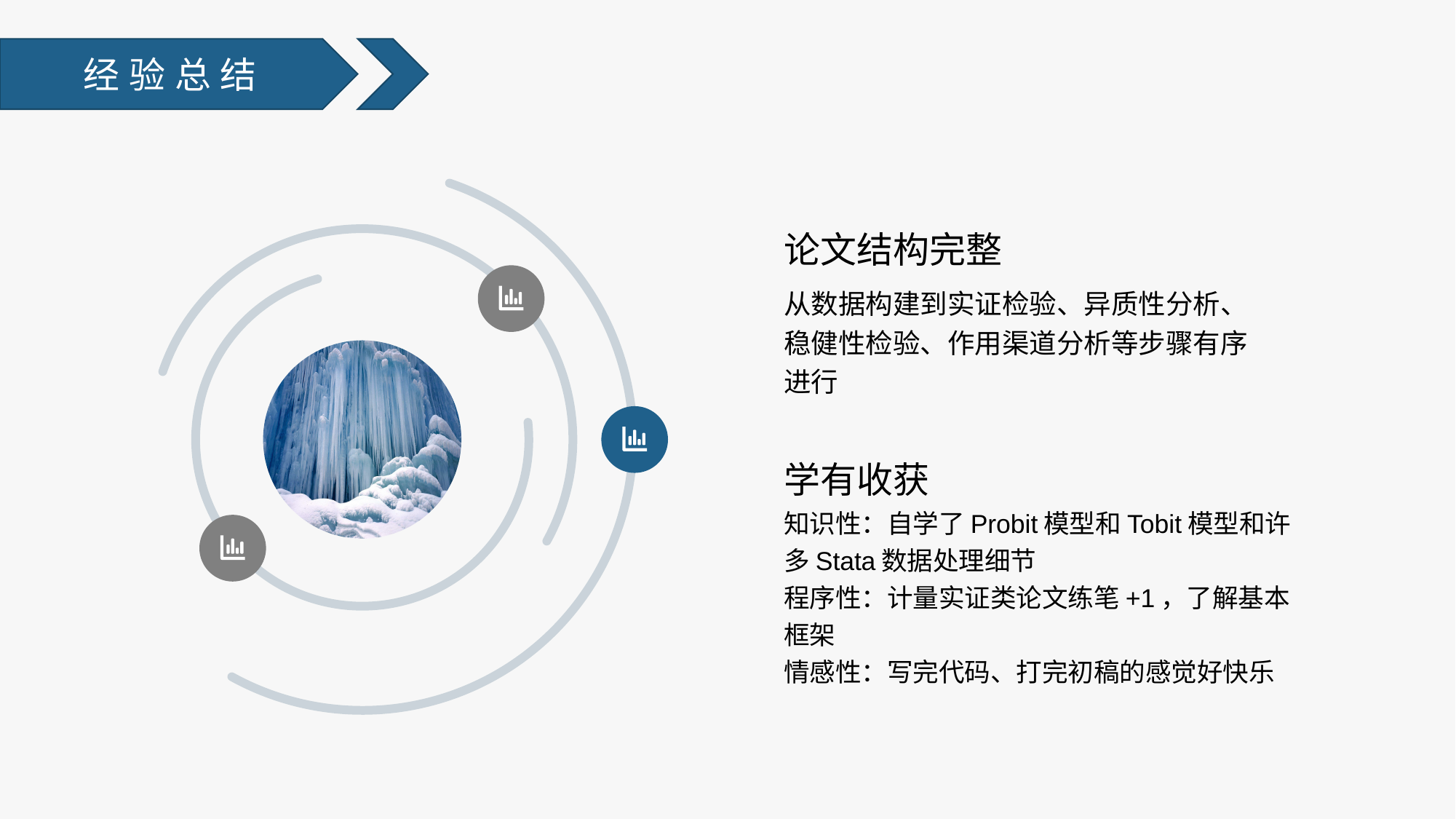

经验总结

论文结构完整
从数据构建到实证检验、异质性分析、稳健性检验、作用渠道分析等步骤有序进行
学有收获
知识性：自学了Probit模型和Tobit模型和许多Stata数据处理细节
程序性：计量实证类论文练笔+1，了解基本框架
情感性：写完代码、打完初稿的感觉好快乐